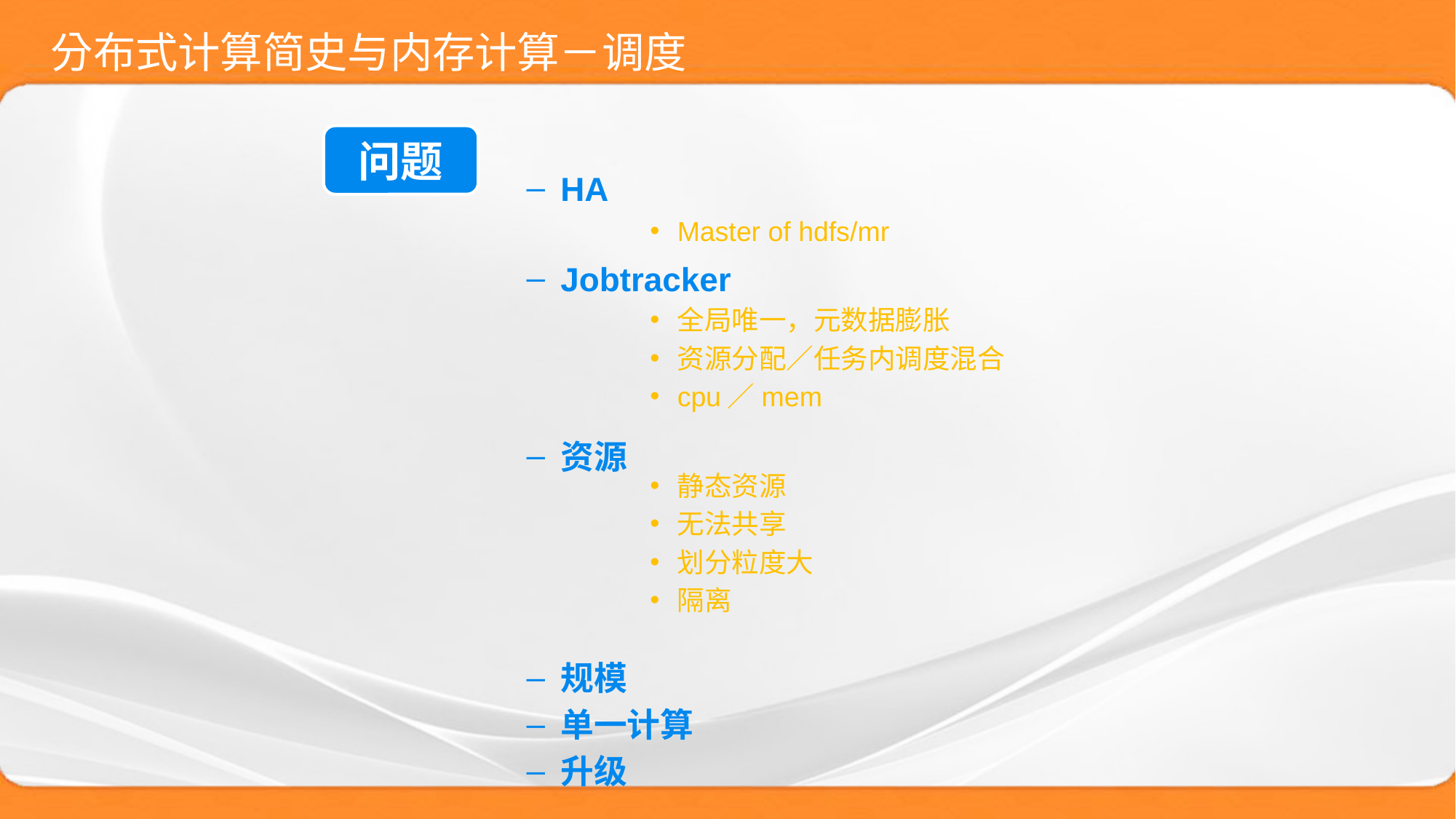

# 分布式计算简史与内存计算－调度

Master of hdfs/mr

全局唯一，元数据膨胀
资源分配／任务内调度混合
cpu／mem

静态资源
无法共享
划分粒度大
隔离

HA

Jobtracker

资源

规模
单一计算
升级

问题